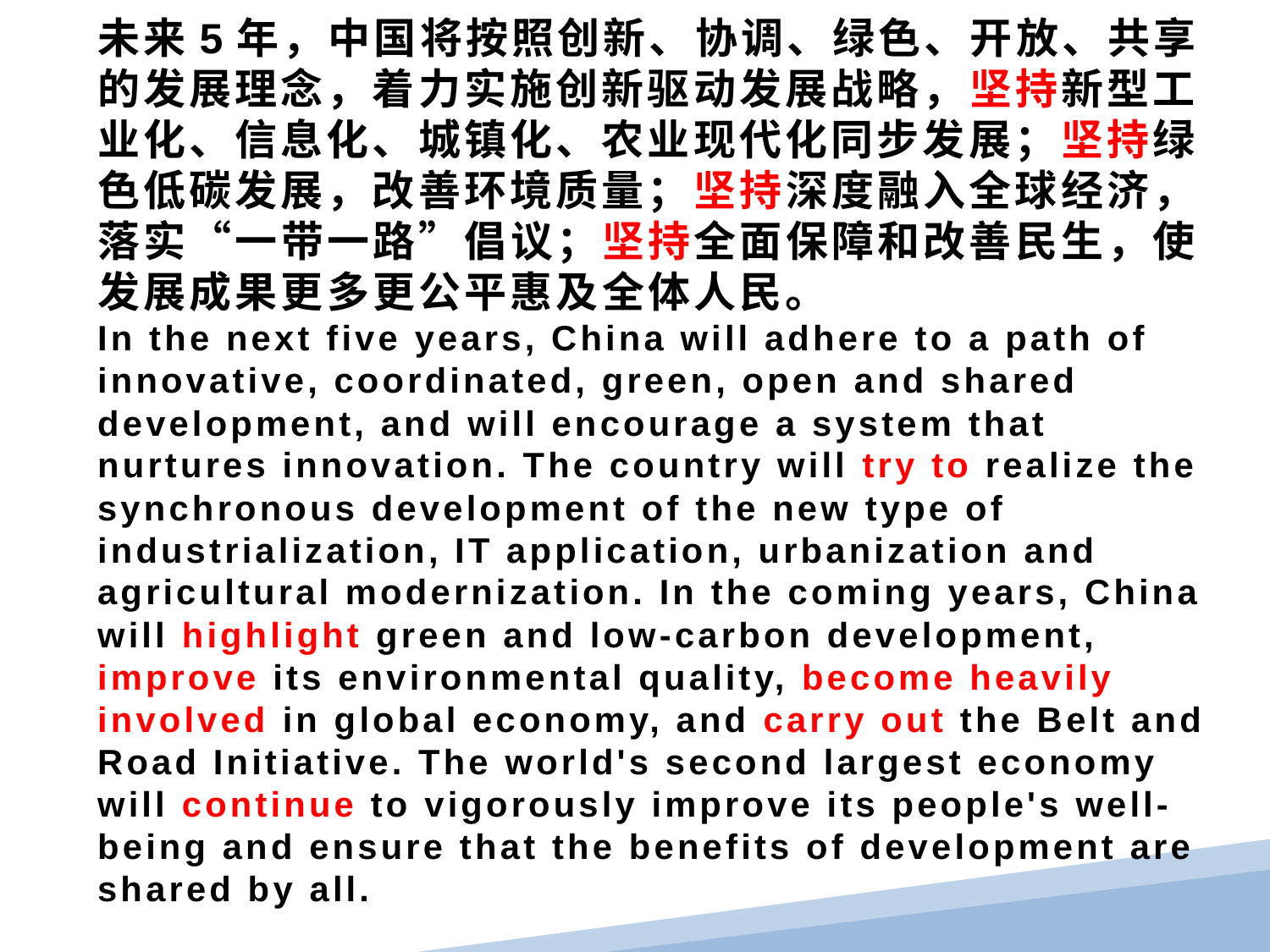

未来5年，中国将按照创新、协调、绿色、开放、共享的发展理念，着力实施创新驱动发展战略，坚持新型工业化、信息化、城镇化、农业现代化同步发展；坚持绿色低碳发展，改善环境质量；坚持深度融入全球经济，落实“一带一路”倡议；坚持全面保障和改善民生，使发展成果更多更公平惠及全体人民。
In the next five years, China will adhere to a path of innovative, coordinated, green, open and shared development, and will encourage a system that nurtures innovation. The country will try to realize the synchronous development of the new type of industrialization, IT application, urbanization and agricultural modernization. In the coming years, China will highlight green and low-carbon development, improve its environmental quality, become heavily involved in global economy, and carry out the Belt and Road Initiative. The world's second largest economy will continue to vigorously improve its people's well-being and ensure that the benefits of development are shared by all.